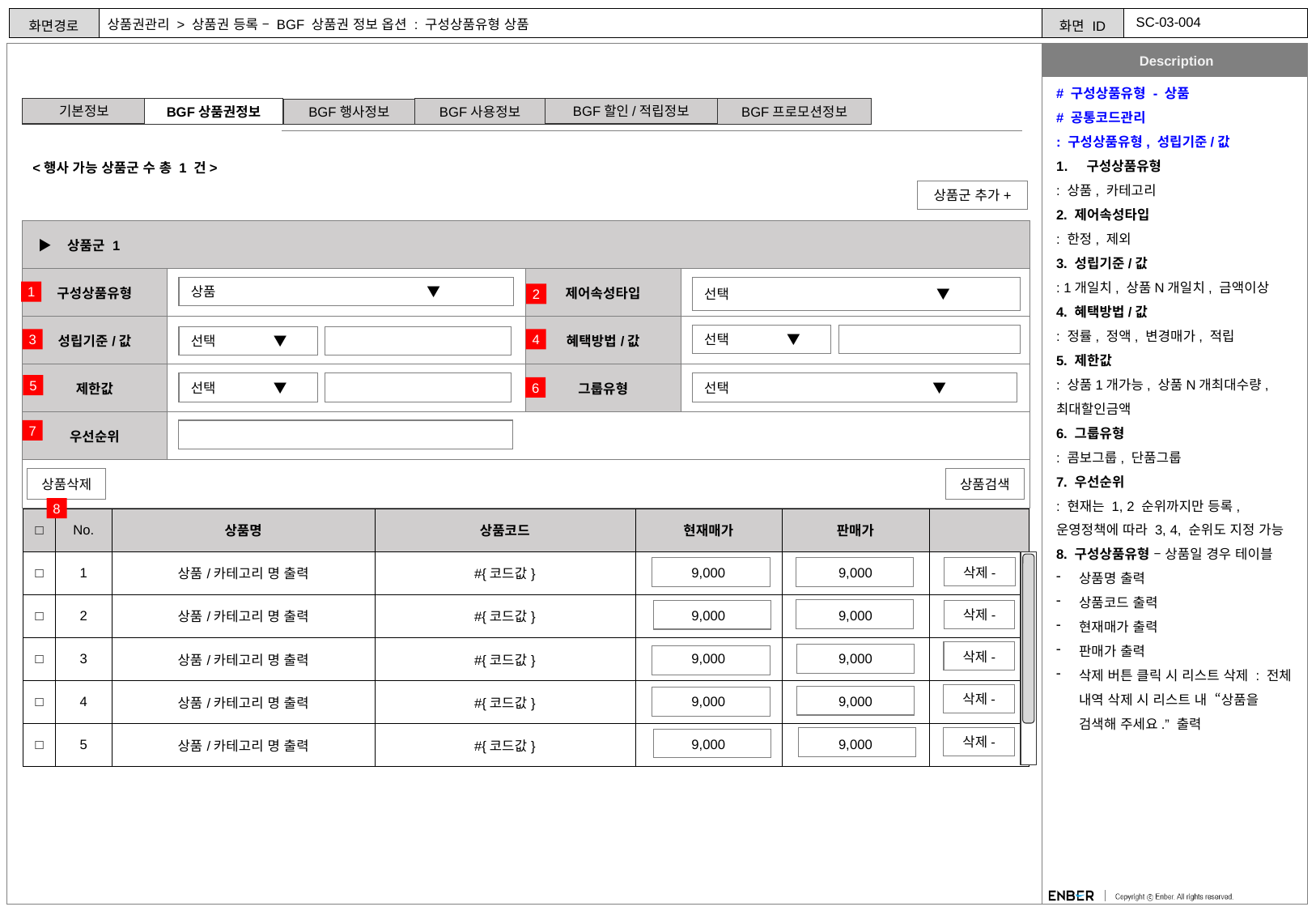

SC-03-004
# 상품권관리 > 상품권 등록 – BGF 상품권 정보 옵션 : 구성상품유형 상품
V
# 구성상품유형 - 상품
# 공통코드관리
: 구성상품유형, 성립기준/값
구성상품유형
: 상품, 카테고리
2. 제어속성타입
: 한정, 제외
3. 성립기준/값
: 1개일치, 상품N개일치, 금액이상
4. 혜택방법/값
: 정률, 정액, 변경매가, 적립
5. 제한값
: 상품1개가능, 상품N개최대수량, 최대할인금액
6. 그룹유형
: 콤보그룹, 단품그룹
7. 우선순위
: 현재는 1, 2 순위까지만 등록, 운영정책에 따라 3, 4, 순위도 지정 가능
8. 구성상품유형 – 상품일 경우 테이블
상품명 출력
상품코드 출력
현재매가 출력
판매가 출력
삭제 버튼 클릭 시 리스트 삭제 : 전체 내역 삭제 시 리스트 내  “상품을 검색해 주세요.” 출력

BGF할인/적립정보
기본정보
BGF상품권정보
BGF프로모션정보
BGF사용정보
BGF행사정보
<행사 가능 상품군 수 총 1 건>
상품군 추가+
| ▶ 상품군 1 |  |  |  |
| --- | --- | --- | --- |
| 구성상품유형 |  | 제어속성타입 |  |
| 성립기준/값 |  | 혜택방법/값 |  |
| 제한값 |  | 그룹유형 |  |
| 우선순위 |  |  |  |
|  |  |  |  |
상품                                                       ▼
선택                                                      ▼
1
2
선택               ▼

선택               ▼

3
4
선택               ▼

선택                                                     ▼
5
6
7

상품삭제
상품검색
8
| □ | No. | 상품명 | 상품코드 | 현재매가 | 판매가 |  |
| --- | --- | --- | --- | --- | --- | --- |
| □ | 1 | 상품/카테고리 명 출력 | #{코드값} | 9,000 | 9,000 |  |
| □ | 2 | 상품/카테고리 명 출력 | #{코드값} | 9,000 | 9,000 |  |
| □ | 3 | 상품/카테고리 명 출력 | #{코드값} | 9,000 | 9,000 |  |
| □ | 4 | 상품/카테고리 명 출력 | #{코드값} | 9,000 | 9,000 |  |
| □ | 5 | 상품/카테고리 명 출력 | #{코드값} | 9,000 | 9,000 |  |

삭제-

삭제-
삭제-

삭제-

삭제-